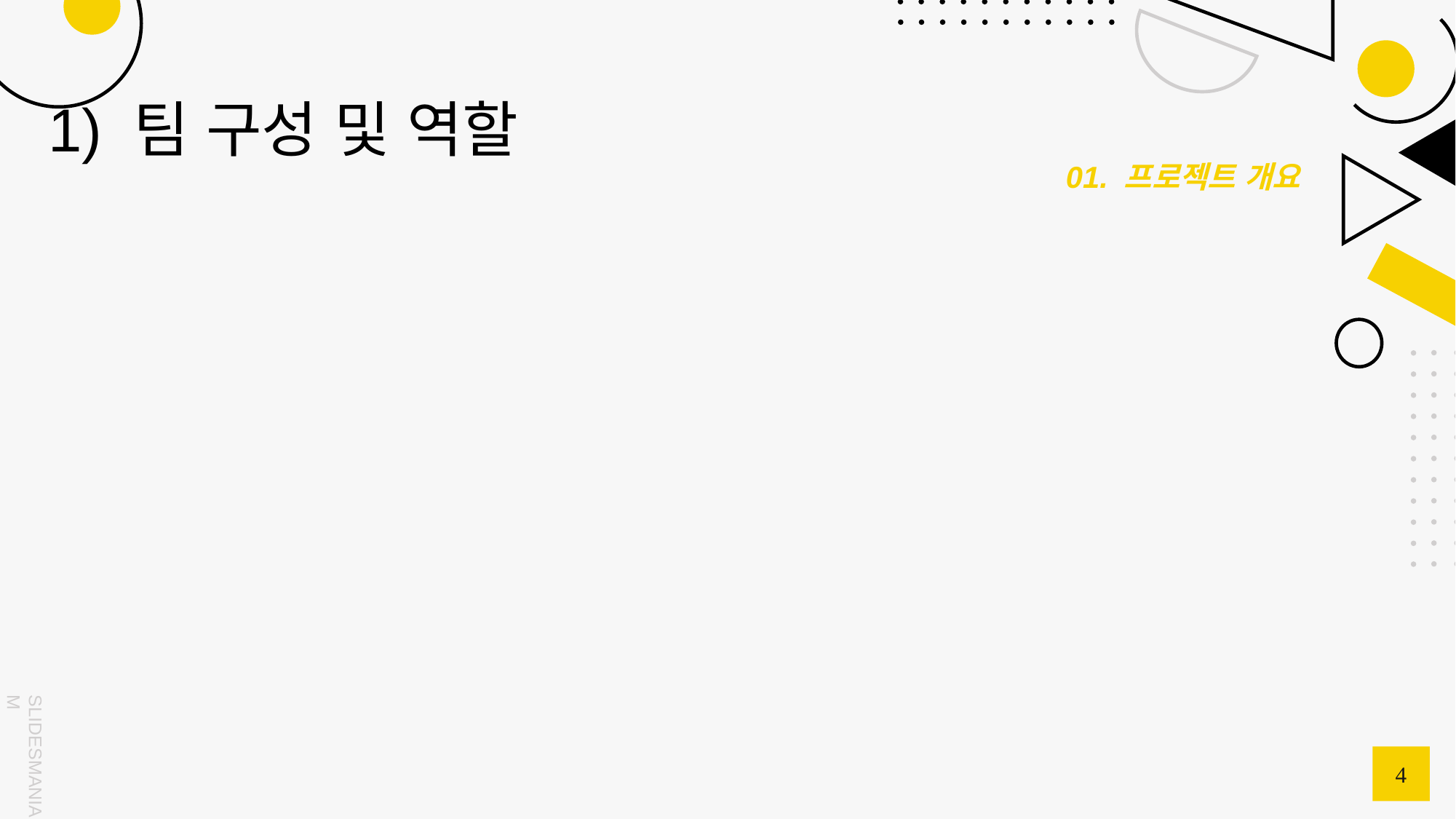

# 1) 팀 구성 및 역할
01. 프로젝트 개요

4